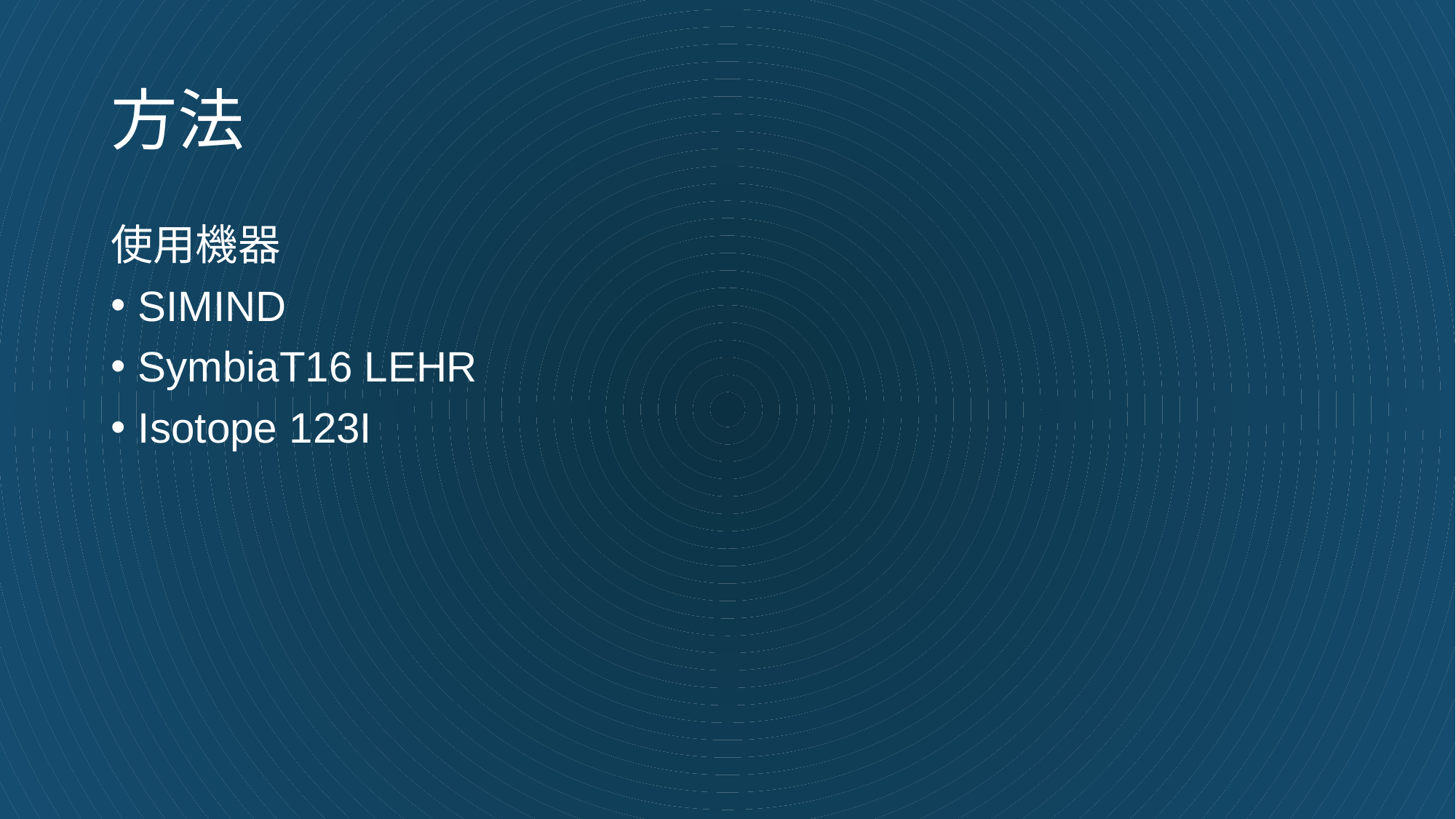

# 方法
使用機器
SIMIND
SymbiaT16 LEHR
Isotope 123I